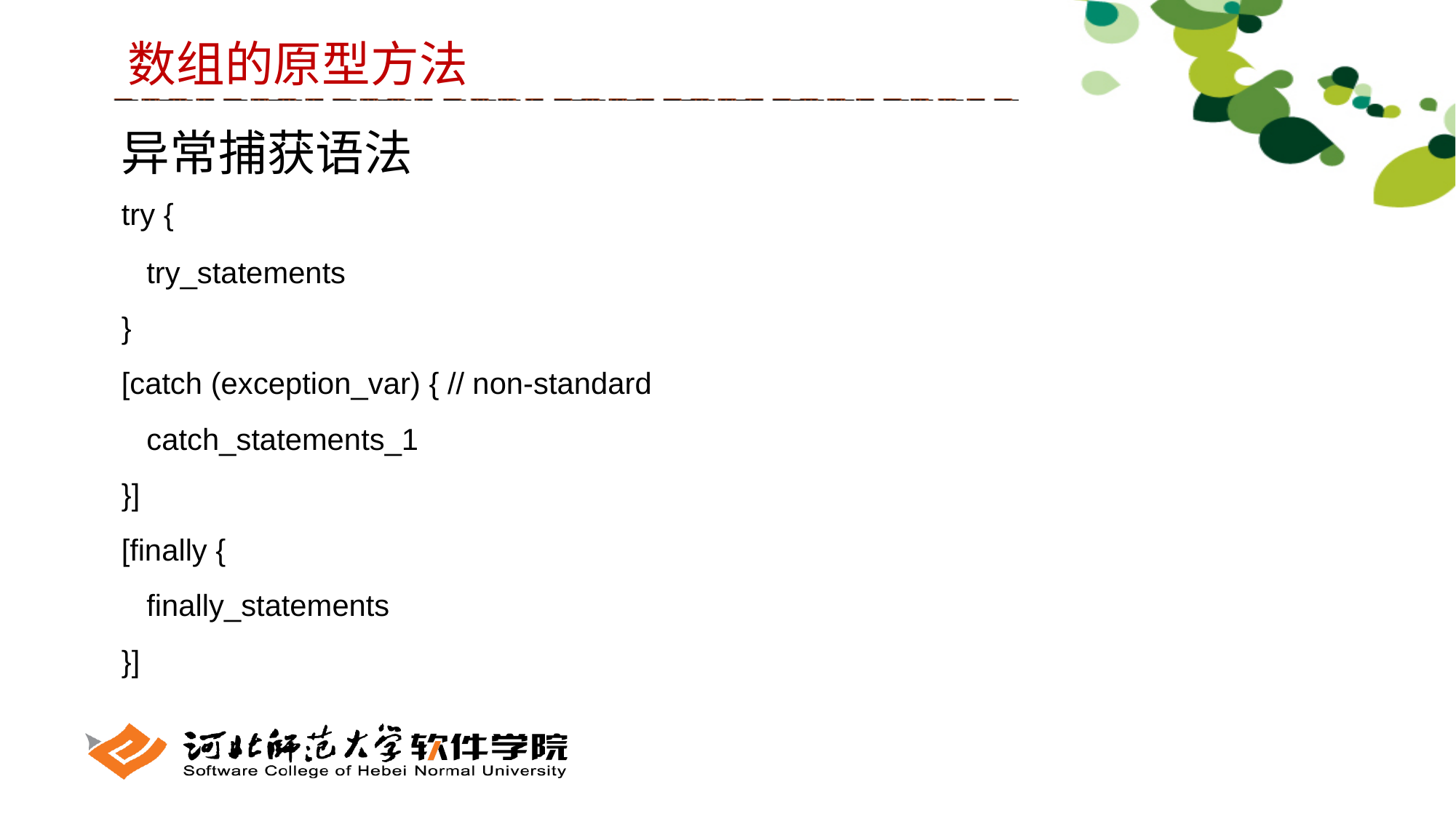

数组的原型方法
异常捕获语法
try {
   try_statements
}
[catch (exception_var) { // non-standard
   catch_statements_1
}]
[finally {
   finally_statements
}]